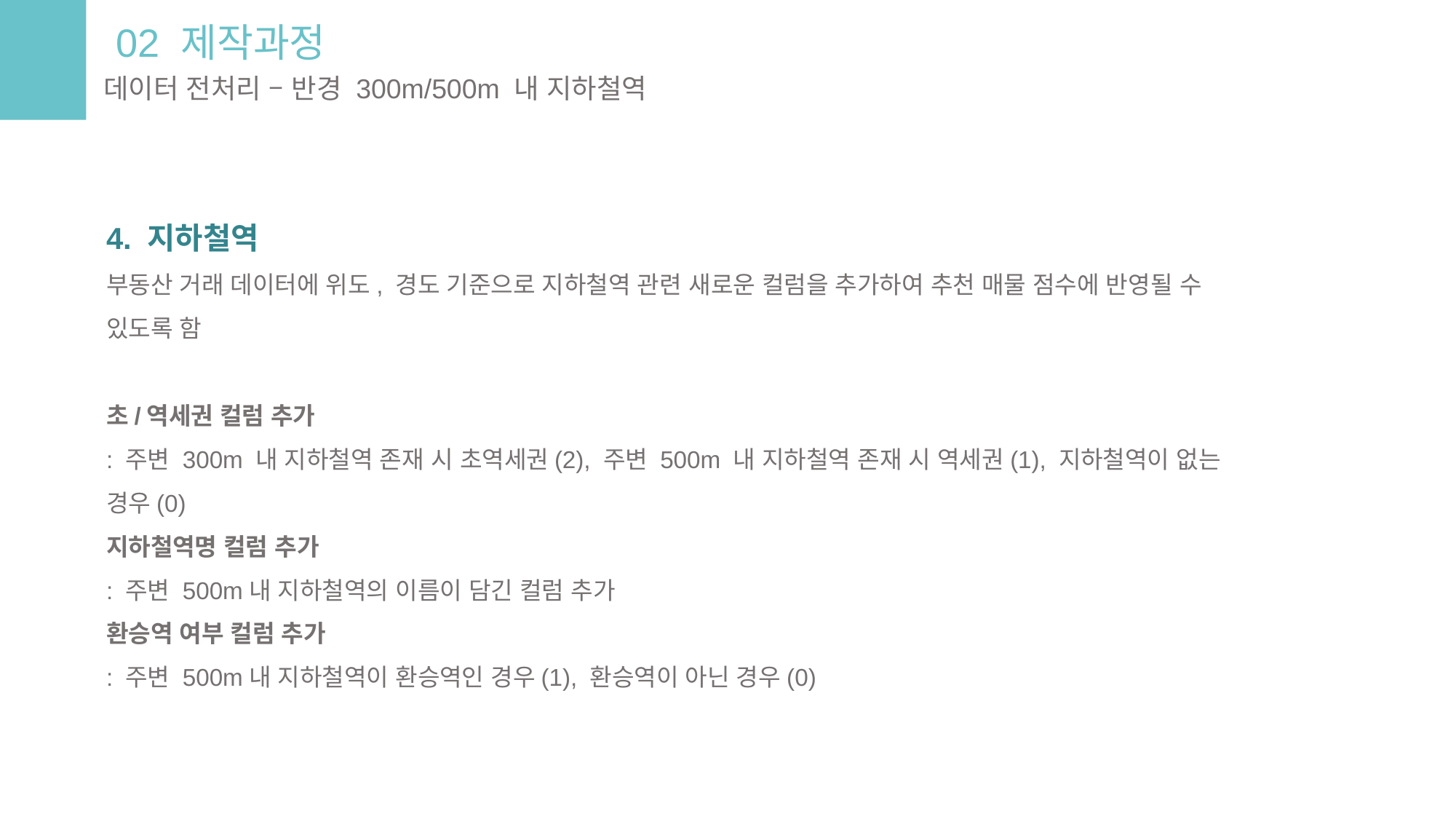

02 제작과정
데이터 전처리 – 반경 300m/500m 내 지하철역
4. 지하철역
부동산 거래 데이터에 위도, 경도 기준으로 지하철역 관련 새로운 컬럼을 추가하여 추천 매물 점수에 반영될 수 있도록 함
초/역세권 컬럼 추가
: 주변 300m 내 지하철역 존재 시 초역세권(2), 주변 500m 내 지하철역 존재 시 역세권(1), 지하철역이 없는 경우(0)
지하철역명 컬럼 추가
: 주변 500m내 지하철역의 이름이 담긴 컬럼 추가
환승역 여부 컬럼 추가
: 주변 500m내 지하철역이 환승역인 경우(1), 환승역이 아닌 경우(0)